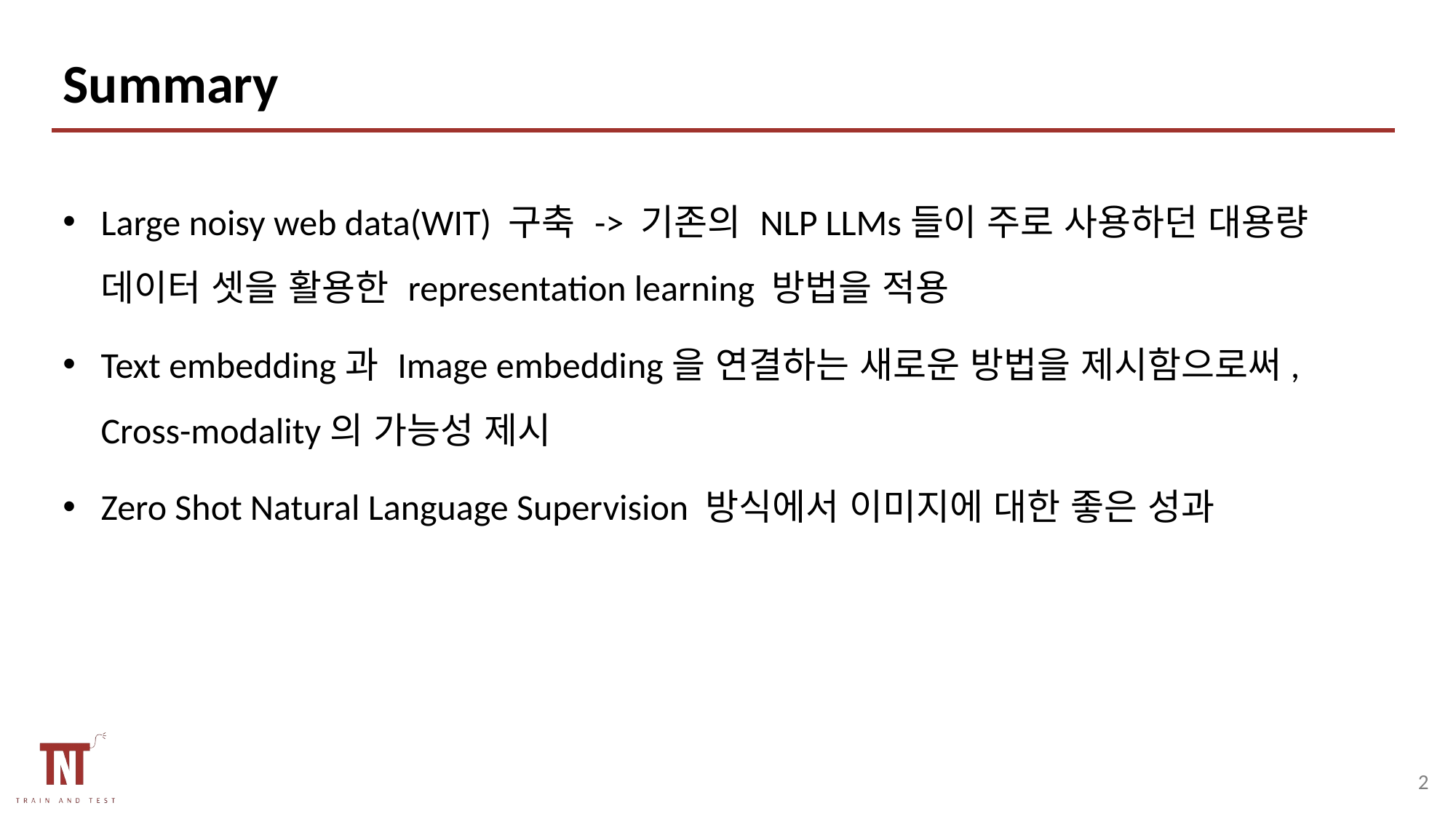

# Summary
Large noisy web data(WIT) 구축 -> 기존의 NLP LLMs들이 주로 사용하던 대용량 데이터 셋을 활용한 representation learning 방법을 적용
Text embedding과 Image embedding을 연결하는 새로운 방법을 제시함으로써, Cross-modality의 가능성 제시
Zero Shot Natural Language Supervision 방식에서 이미지에 대한 좋은 성과
2